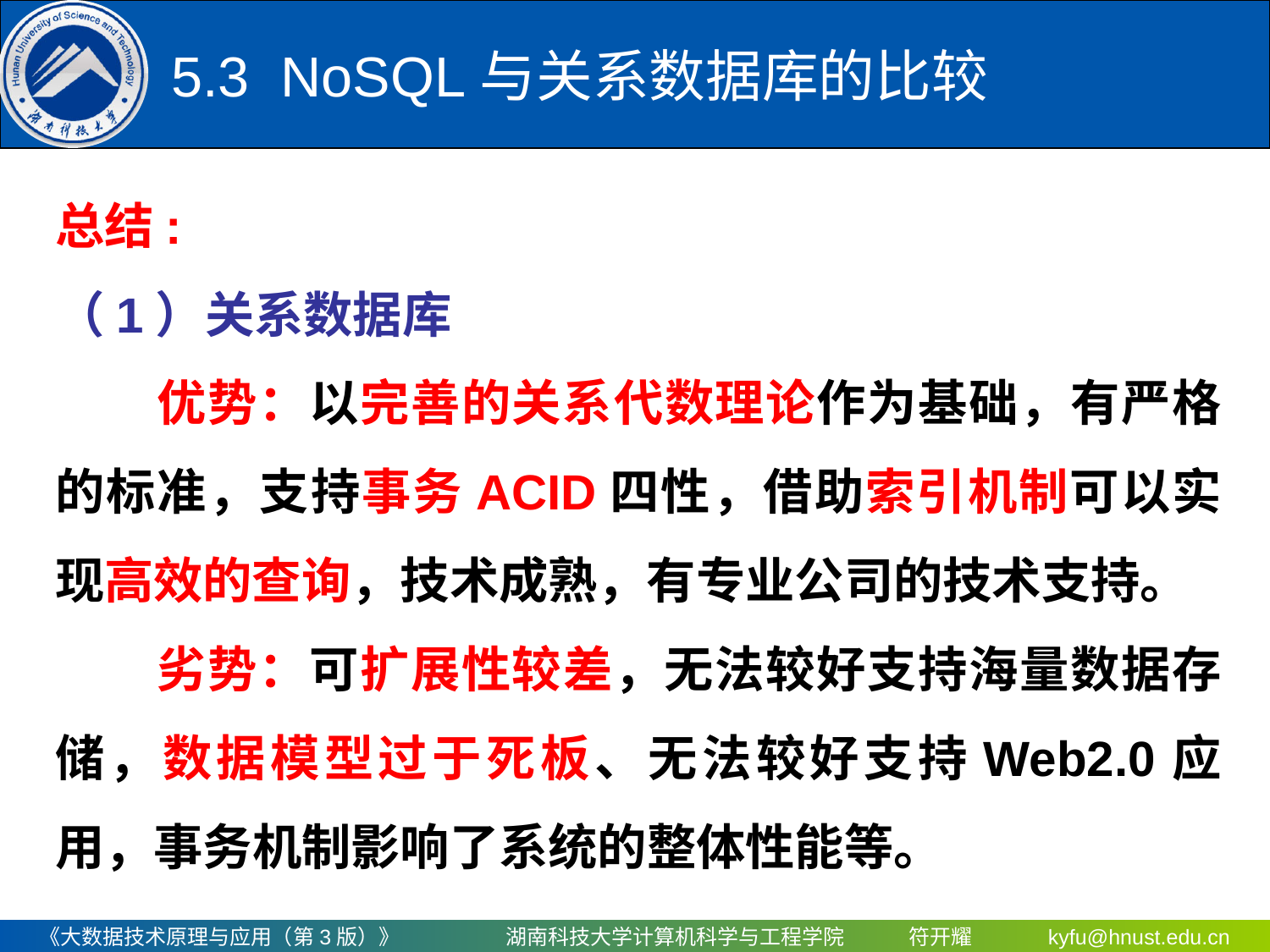

5.3  NoSQL与关系数据库的比较
总结:
（1）关系数据库
　　优势：以完善的关系代数理论作为基础，有严格的标准，支持事务ACID四性，借助索引机制可以实现高效的查询，技术成熟，有专业公司的技术支持。
　　劣势：可扩展性较差，无法较好支持海量数据存储，数据模型过于死板、无法较好支持Web2.0应用，事务机制影响了系统的整体性能等。